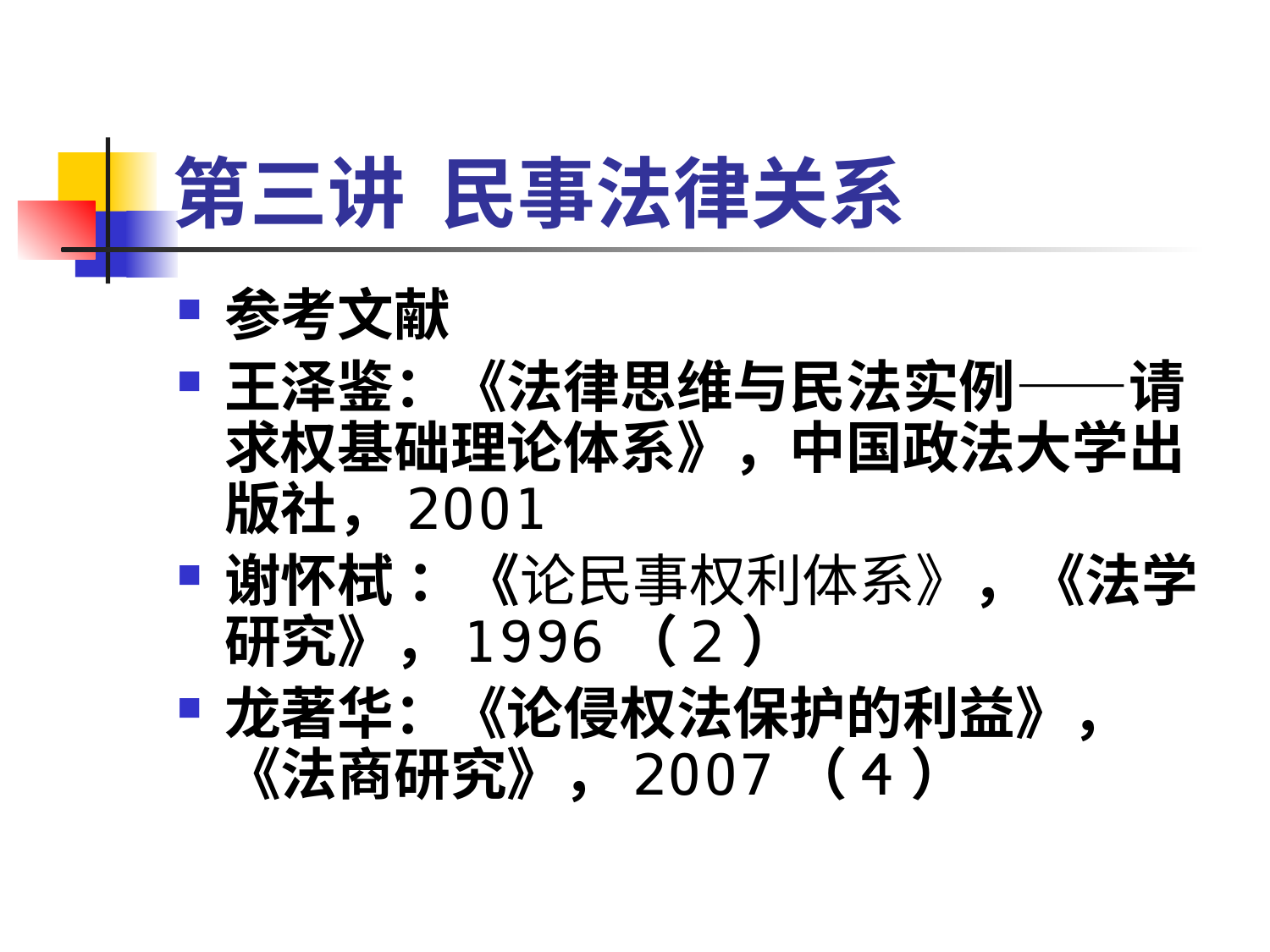

# 第三讲  民事法律关系
参考文献
王泽鉴：《法律思维与民法实例——请求权基础理论体系》，中国政法大学出版社，2001
谢怀栻 ：《论民事权利体系》，《法学研究》，1996（2）
龙著华：《论侵权法保护的利益》，《法商研究》，2007（4）